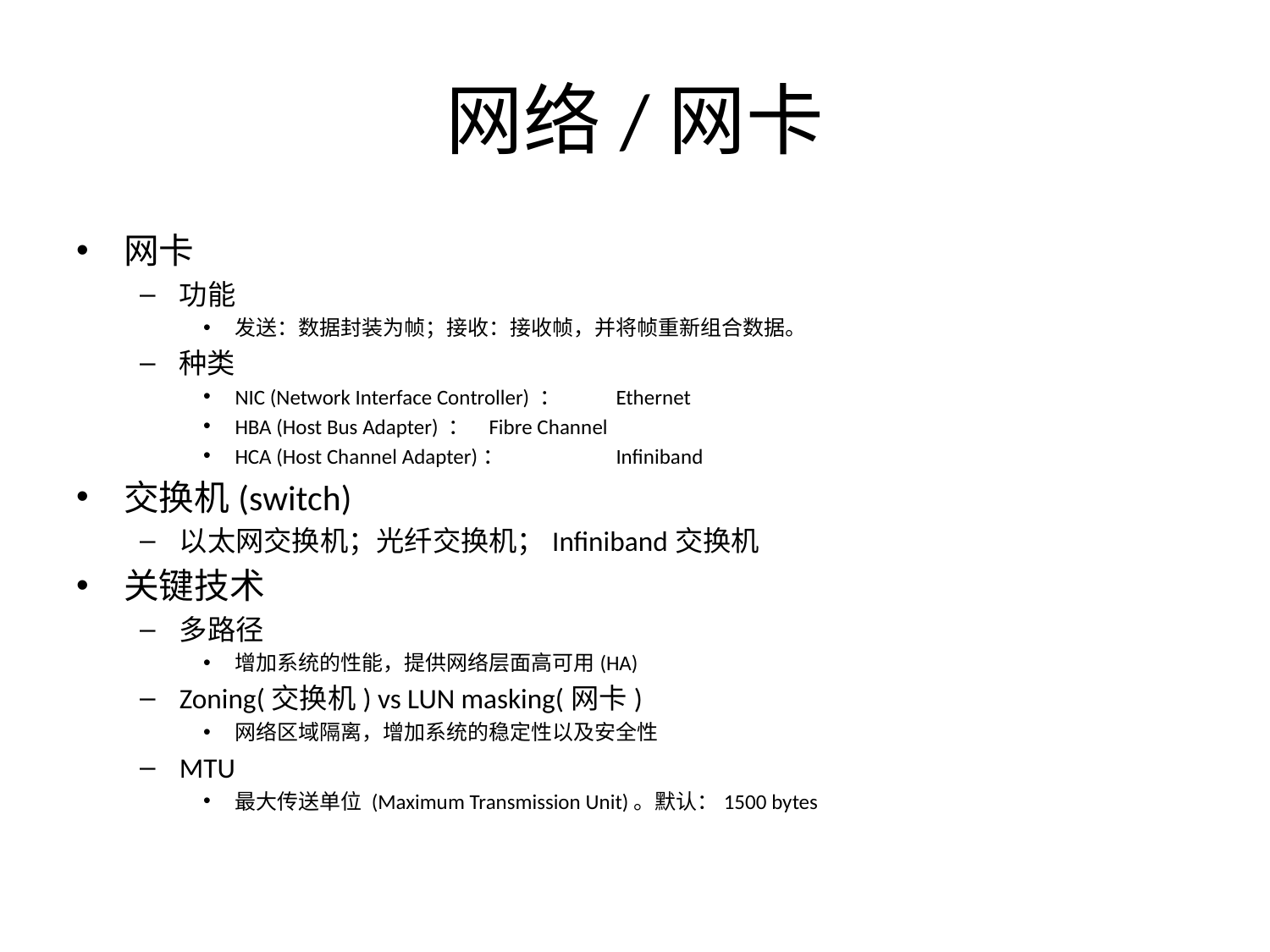

# 网络/网卡
网卡
功能
发送：数据封装为帧；接收：接收帧，并将帧重新组合数据。
种类
NIC (Network Interface Controller) ：	Ethernet
HBA (Host Bus Adapter) ：	Fibre Channel
HCA (Host Channel Adapter)：	Infiniband
交换机(switch)
以太网交换机；光纤交换机；Infiniband交换机
关键技术
多路径
增加系统的性能，提供网络层面高可用(HA)
Zoning(交换机) vs LUN masking(网卡)
网络区域隔离，增加系统的稳定性以及安全性
MTU
最大传送单位 (Maximum Transmission Unit)。默认：1500 bytes